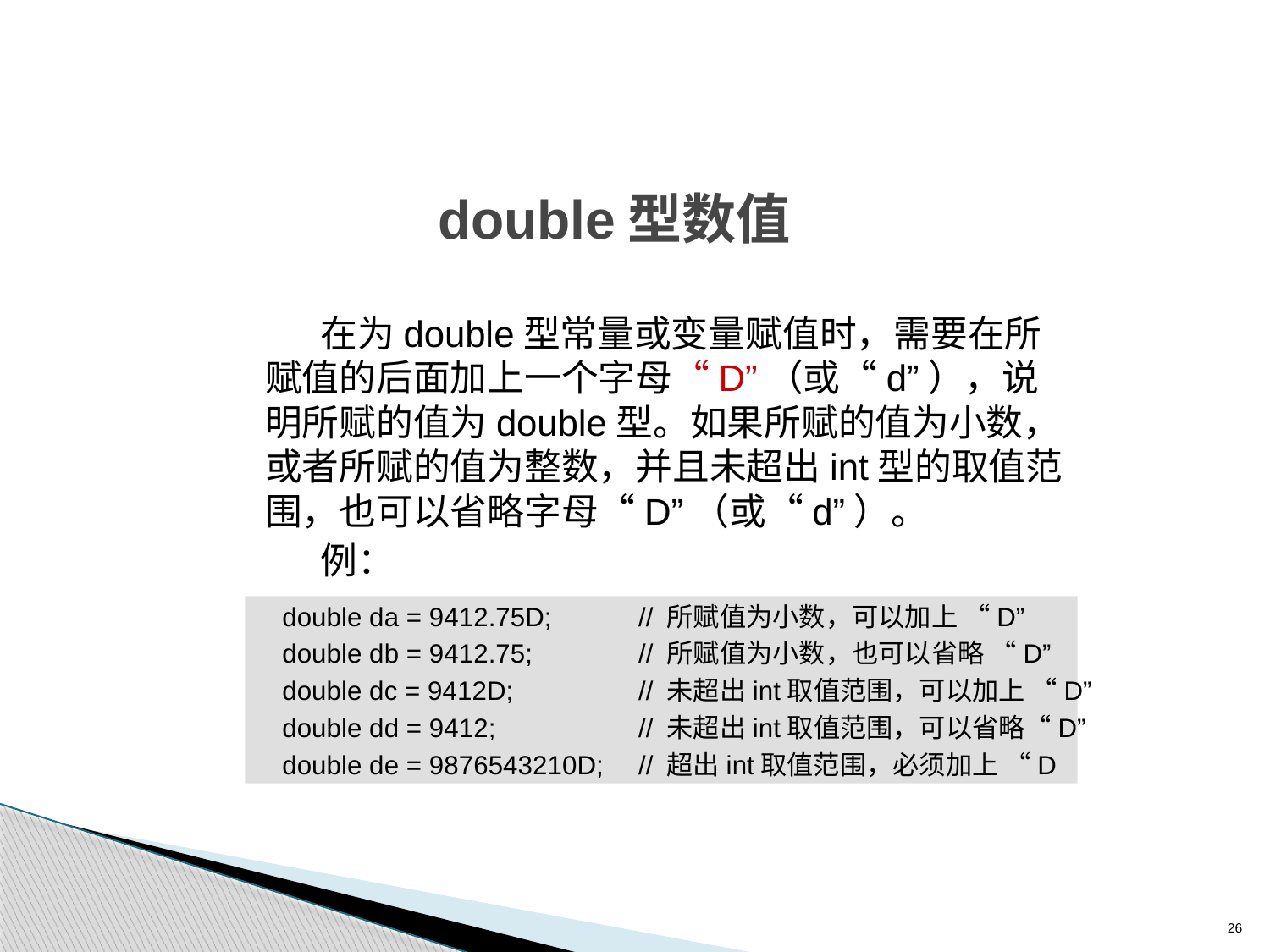

# double型数值
在为double型常量或变量赋值时，需要在所赋值的后面加上一个字母“D”（或“d”），说明所赋的值为double型。如果所赋的值为小数，或者所赋的值为整数，并且未超出int型的取值范围，也可以省略字母“D”（或“d”）。
例：
double da = 9412.75D;	// 所赋值为小数，可以加上 “D”
double db = 9412.75;	// 所赋值为小数，也可以省略 “D”
double dc = 9412D;	// 未超出int取值范围，可以加上 “D”
double dd = 9412;		// 未超出int取值范围，可以省略“D”
double de = 9876543210D;	// 超出int取值范围，必须加上 “D
26